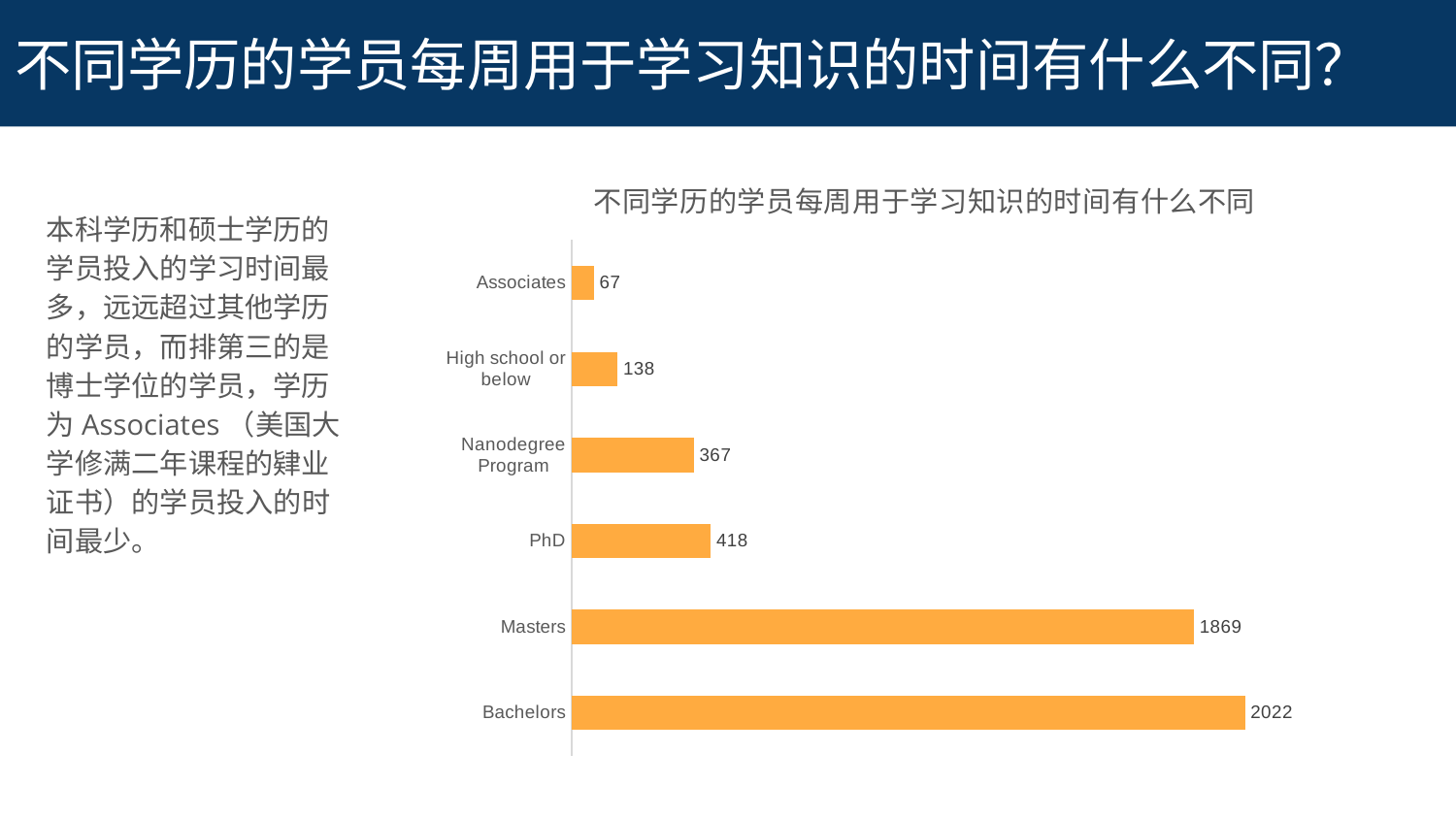

# 不同学历的学员每周用于学习知识的时间有什么不同？

### Chart: 不同学历的学员每周用于学习知识的时间有什么不同

| Category | 汇总 |
|---|---|
| Bachelors | 2022.0 |
| Masters | 1869.0 |
| PhD | 418.0 |
| Nanodegree Program | 367.0 |
| High school or below | 138.0 |
| Associates | 67.0 |
本科学历和硕士学历的学员投入的学习时间最多，远远超过其他学历的学员，而排第三的是博士学位的学员，学历为Associates（美国大学修满二年课程的肄业证书）的学员投入的时间最少。